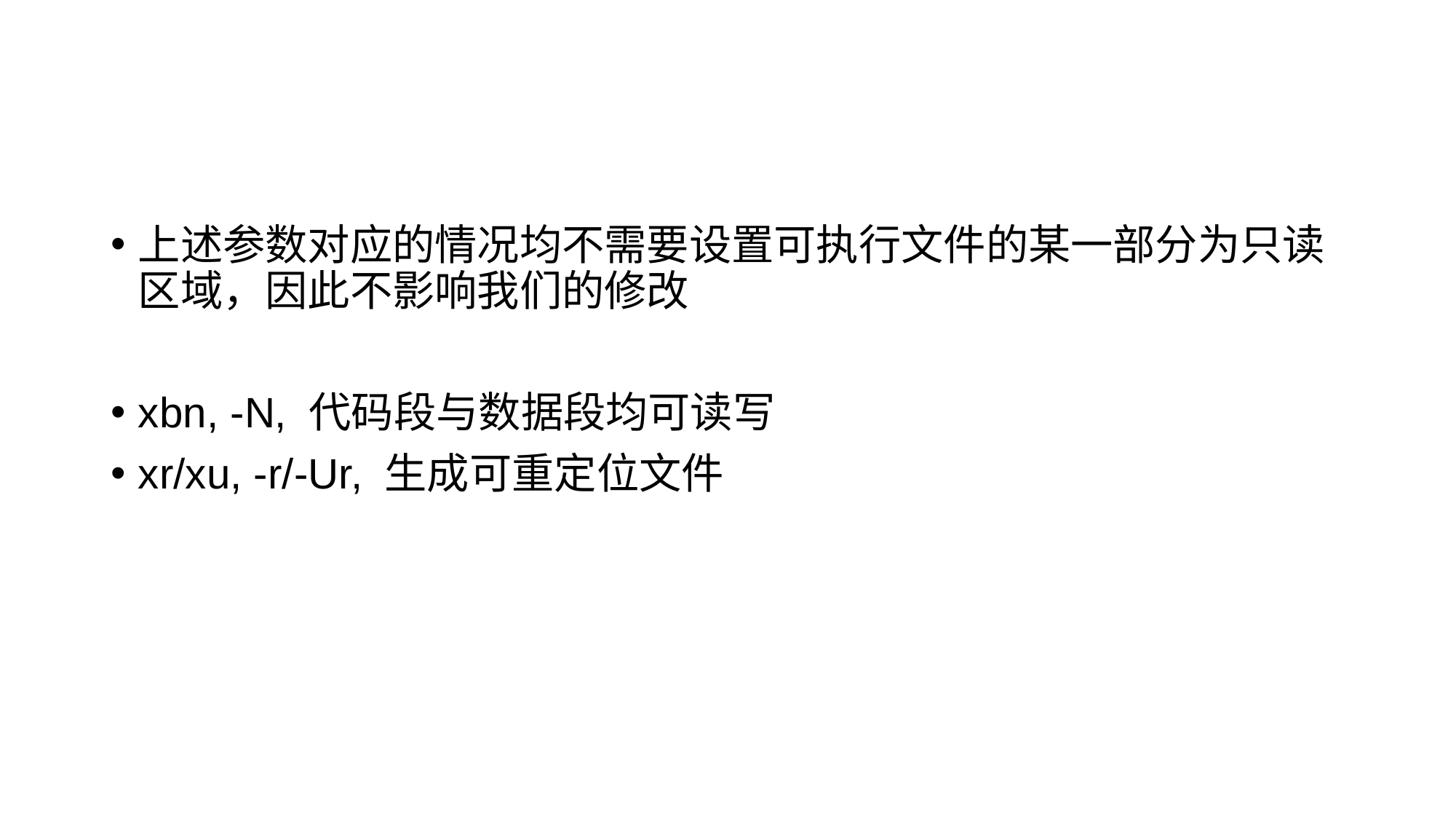

#
上述参数对应的情况均不需要设置可执行文件的某一部分为只读区域，因此不影响我们的修改

xbn, -N, 代码段与数据段均可读写
xr/xu, -r/-Ur, 生成可重定位文件